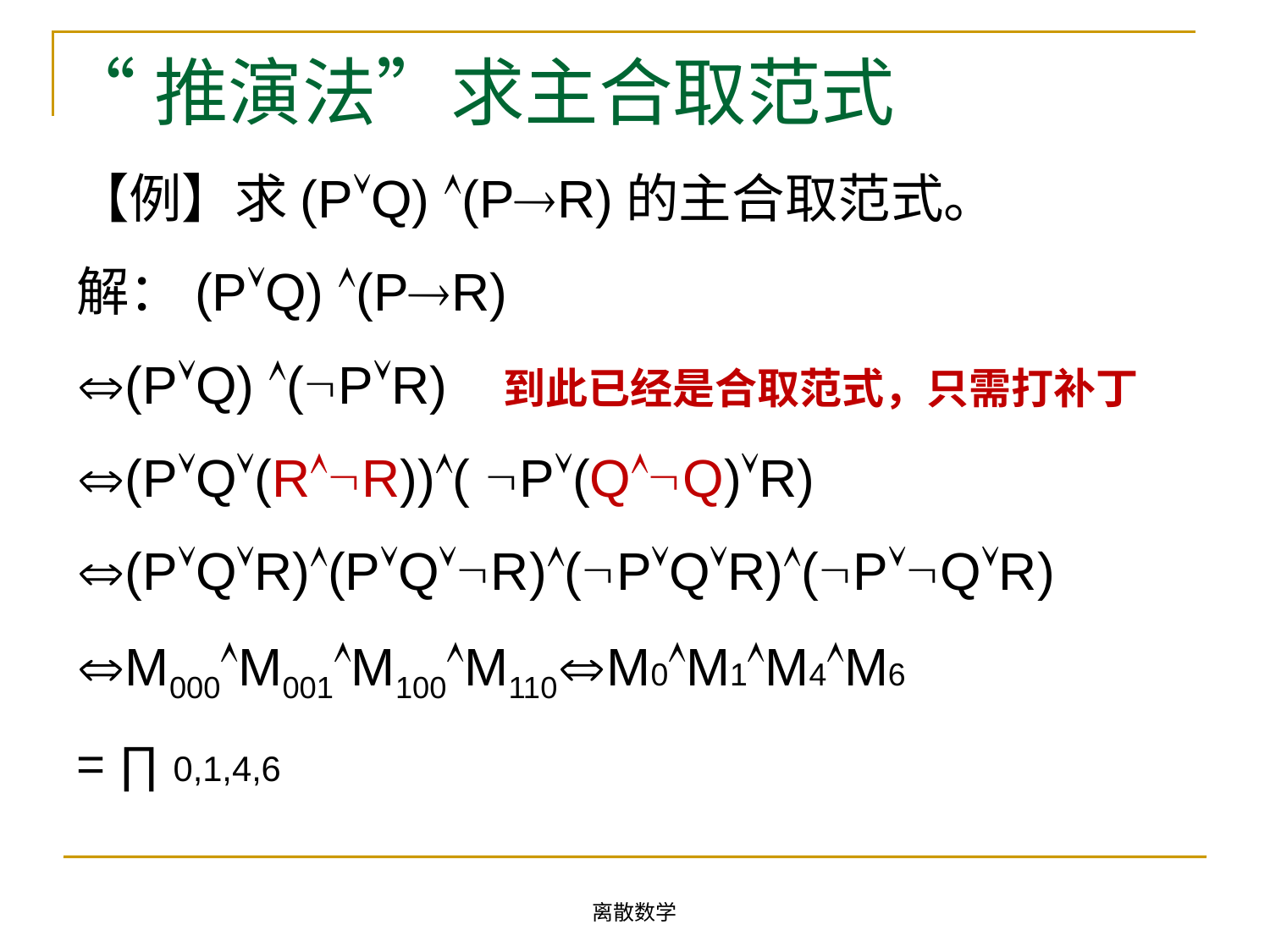

# “推演法”求主合取范式
【例】求(P∨Q) ∧(P→R)的主合取范式。
解：(P∨Q) ∧(P→R)
⇔(P∨Q) ∧(¬P∨R)   到此已经是合取范式，只需打补丁
⇔(P∨Q∨(R∧¬R))∧( ¬P∨(Q∧¬Q)∨R)
⇔(P∨Q∨R)∧(P∨Q∨¬R)∧(¬P∨Q∨R)∧(¬P∨¬Q∨R)
⇔M000∧M001∧M100∧M110⇔M0∧M1∧M4∧M6
= ∏ 0,1,4,6

111
离散数学